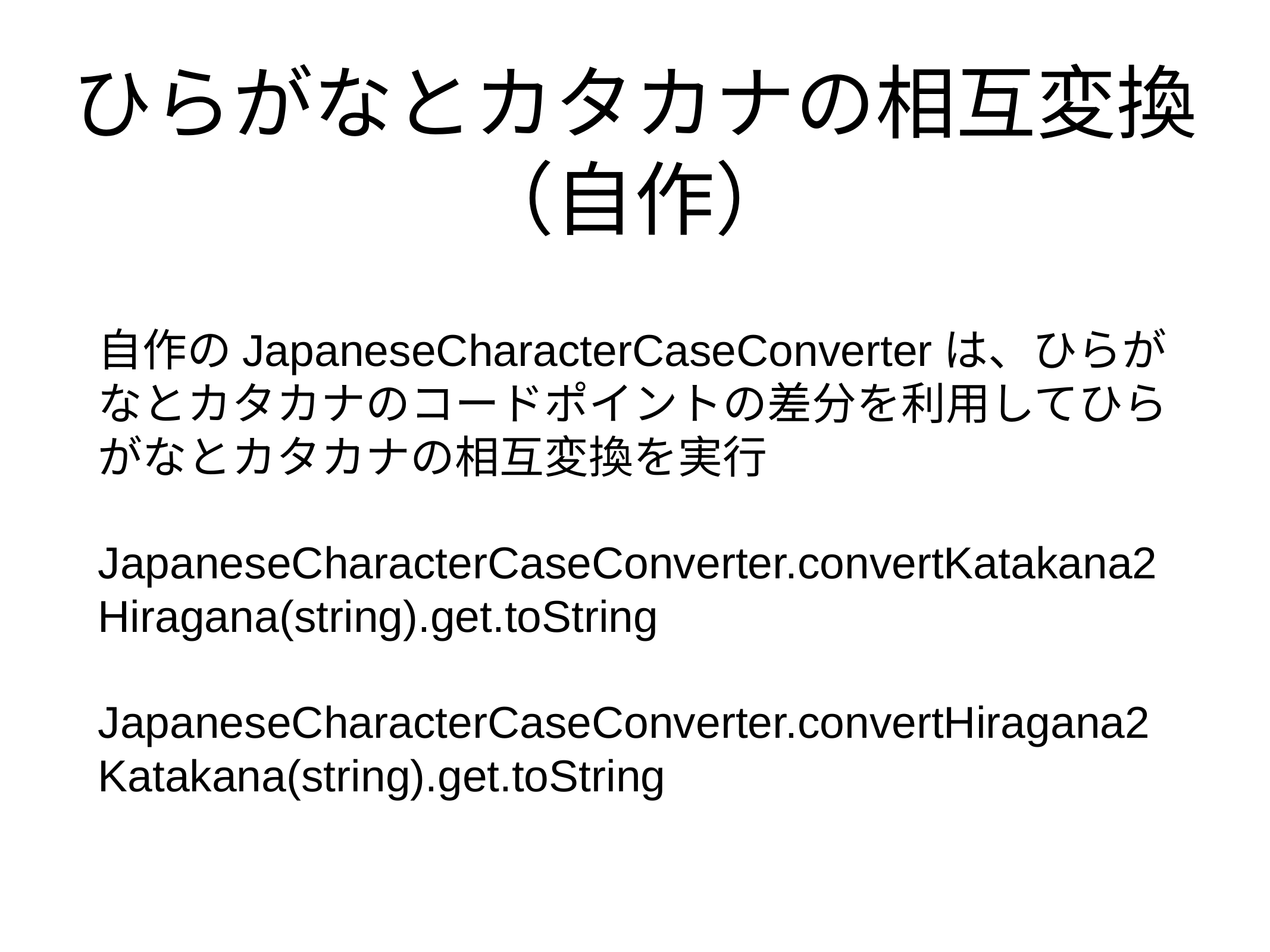

# ひらがなとカタカナの相互変換（自作）
自作のJapaneseCharacterCaseConverterは、ひらがなとカタカナのコードポイントの差分を利用してひらがなとカタカナの相互変換を実行
JapaneseCharacterCaseConverter.convertKatakana2Hiragana(string).get.toString
JapaneseCharacterCaseConverter.convertHiragana2Katakana(string).get.toString